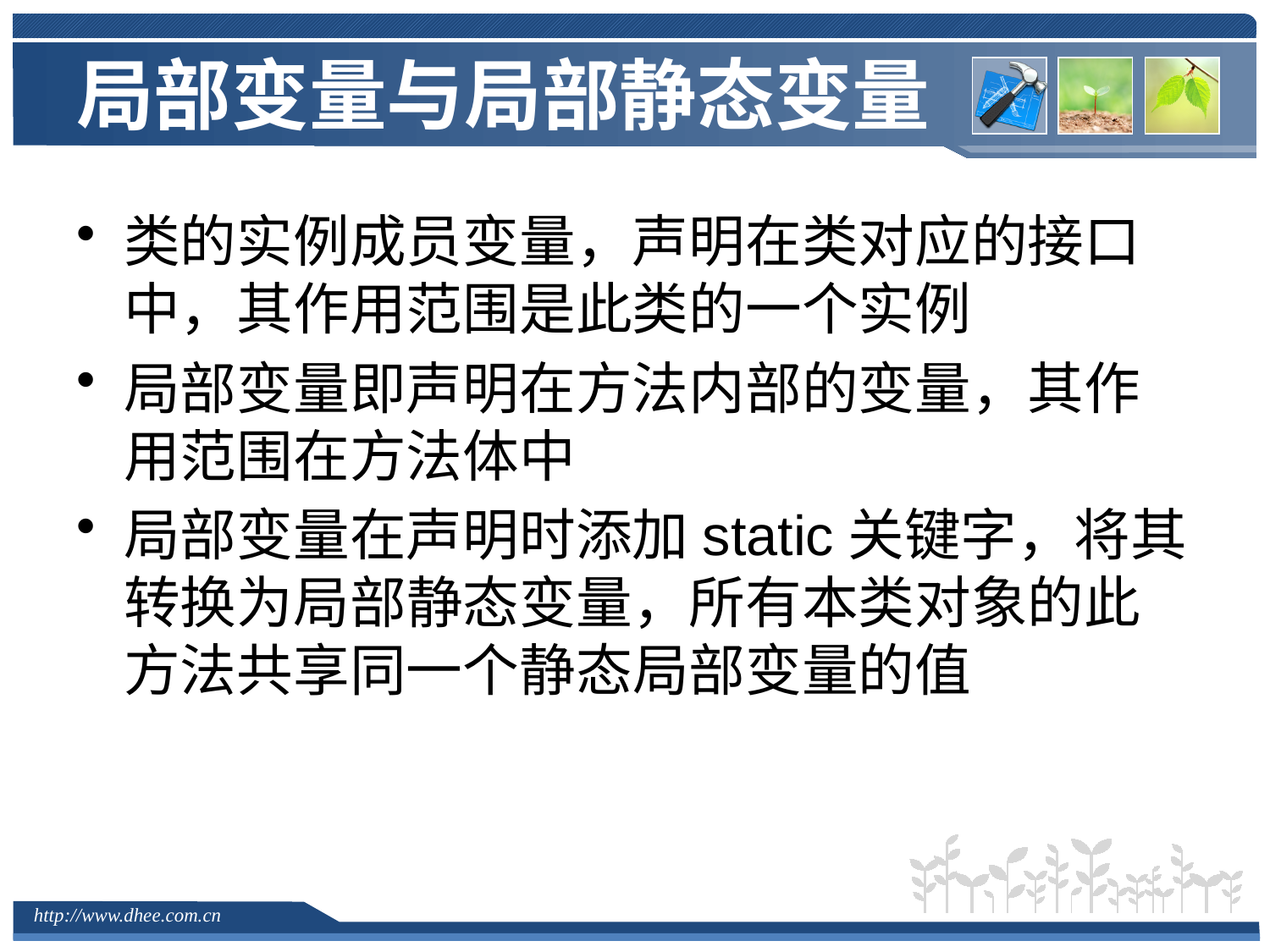

# 局部变量与局部静态变量
类的实例成员变量，声明在类对应的接口中，其作用范围是此类的一个实例
局部变量即声明在方法内部的变量，其作用范围在方法体中
局部变量在声明时添加static关键字，将其转换为局部静态变量，所有本类对象的此方法共享同一个静态局部变量的值